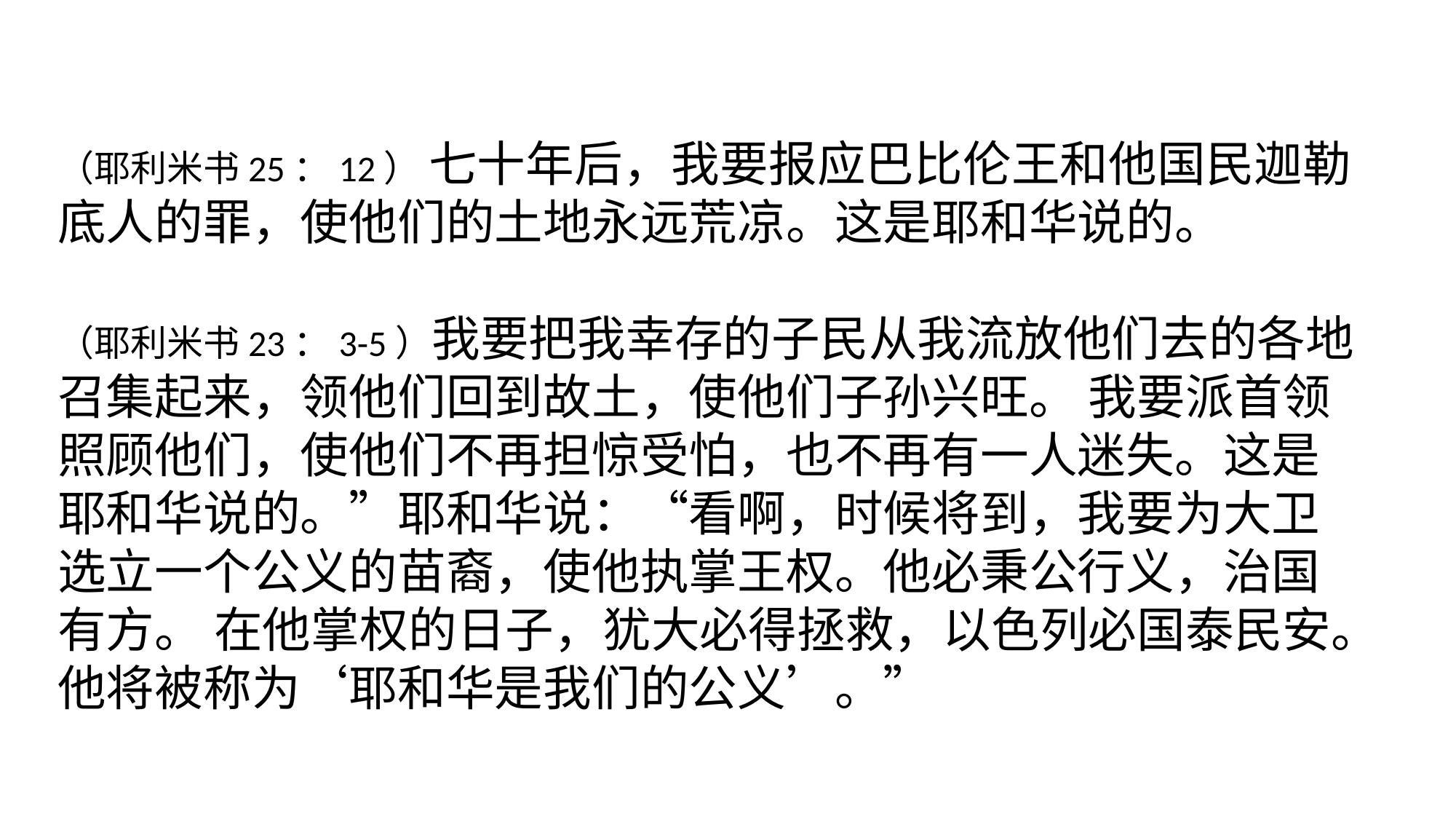

（耶利米书25：12） 七十年后，我要报应巴比伦王和他国民迦勒底人的罪，使他们的土地永远荒凉。这是耶和华说的。

（耶利米书23：3-5）我要把我幸存的子民从我流放他们去的各地召集起来，领他们回到故土，使他们子孙兴旺。 我要派首领照顾他们，使他们不再担惊受怕，也不再有一人迷失。这是耶和华说的。”耶和华说：“看啊，时候将到，我要为大卫选立一个公义的苗裔，使他执掌王权。他必秉公行义，治国有方。 在他掌权的日子，犹大必得拯救，以色列必国泰民安。他将被称为‘耶和华是我们的公义’。”